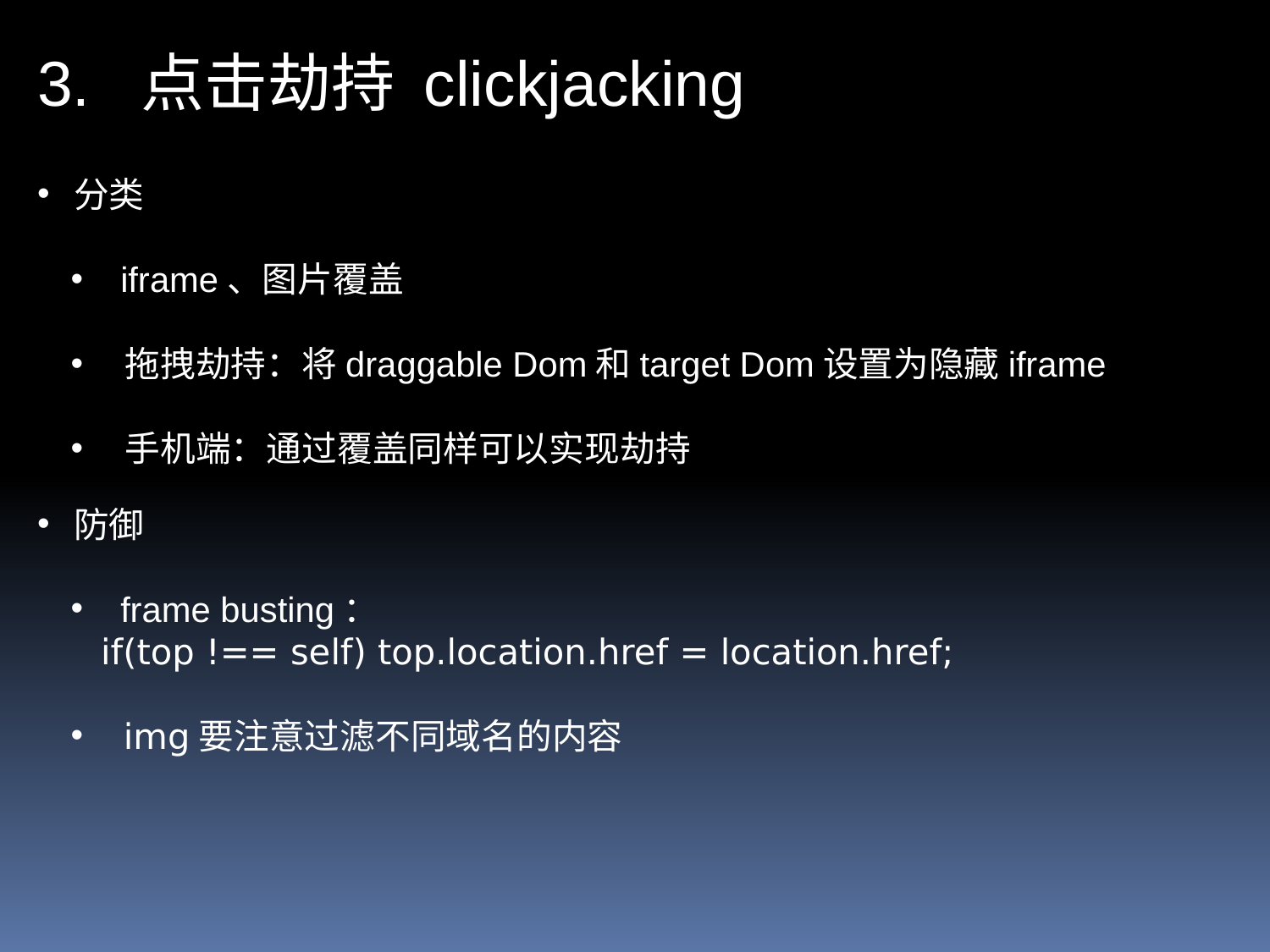

3.  点击劫持 clickjacking
  分类

  iframe、图片覆盖

  拖拽劫持：将draggable Dom和target Dom设置为隐藏iframe

  手机端：通过覆盖同样可以实现劫持

  防御

  frame busting：
if(top !== self) top.location.href = location.href;

  img要注意过滤不同域名的内容